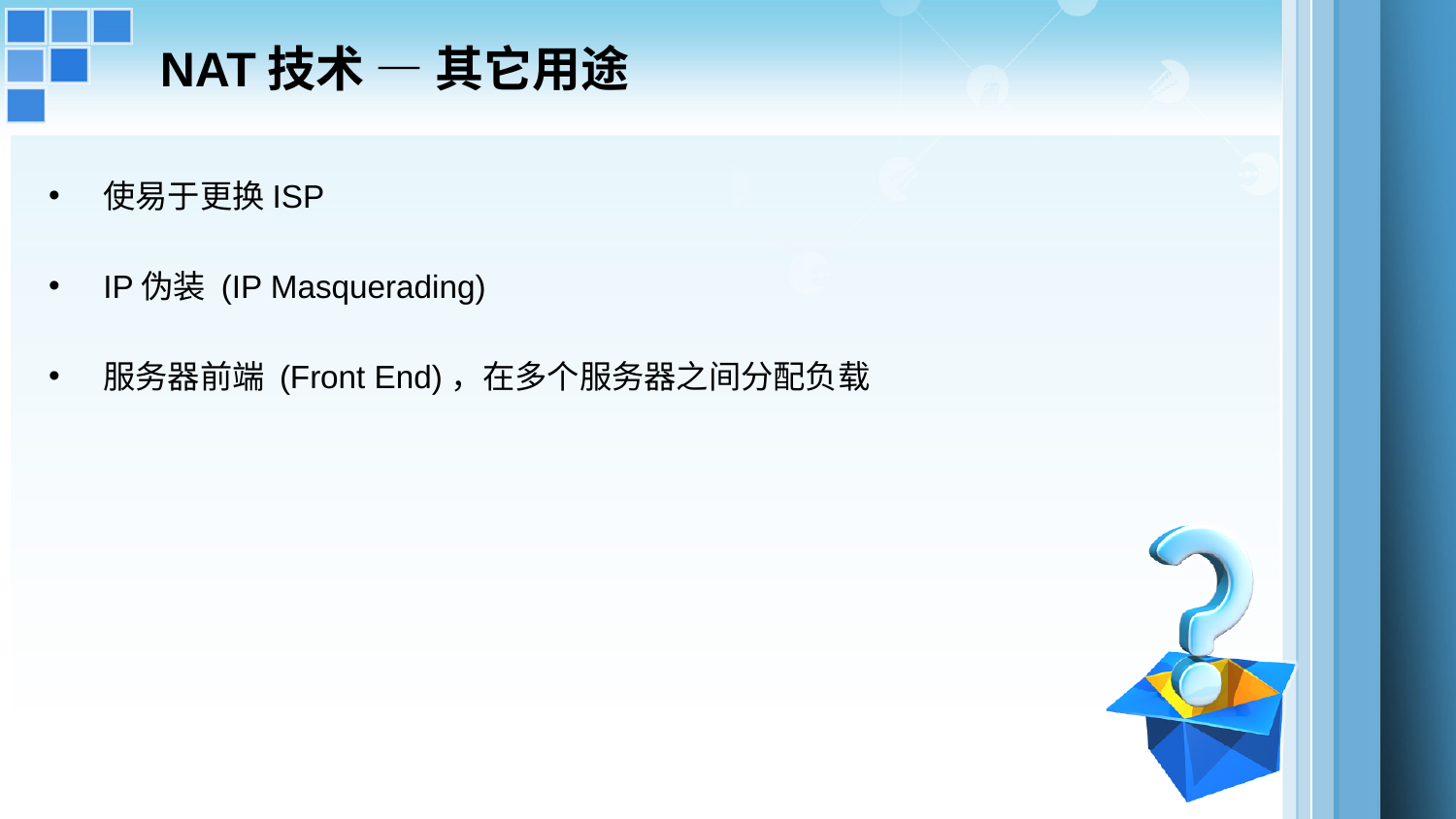

NAT技术 — 其它用途
使易于更换ISP

IP伪装 (IP Masquerading)

服务器前端 (Front End)，在多个服务器之间分配负载